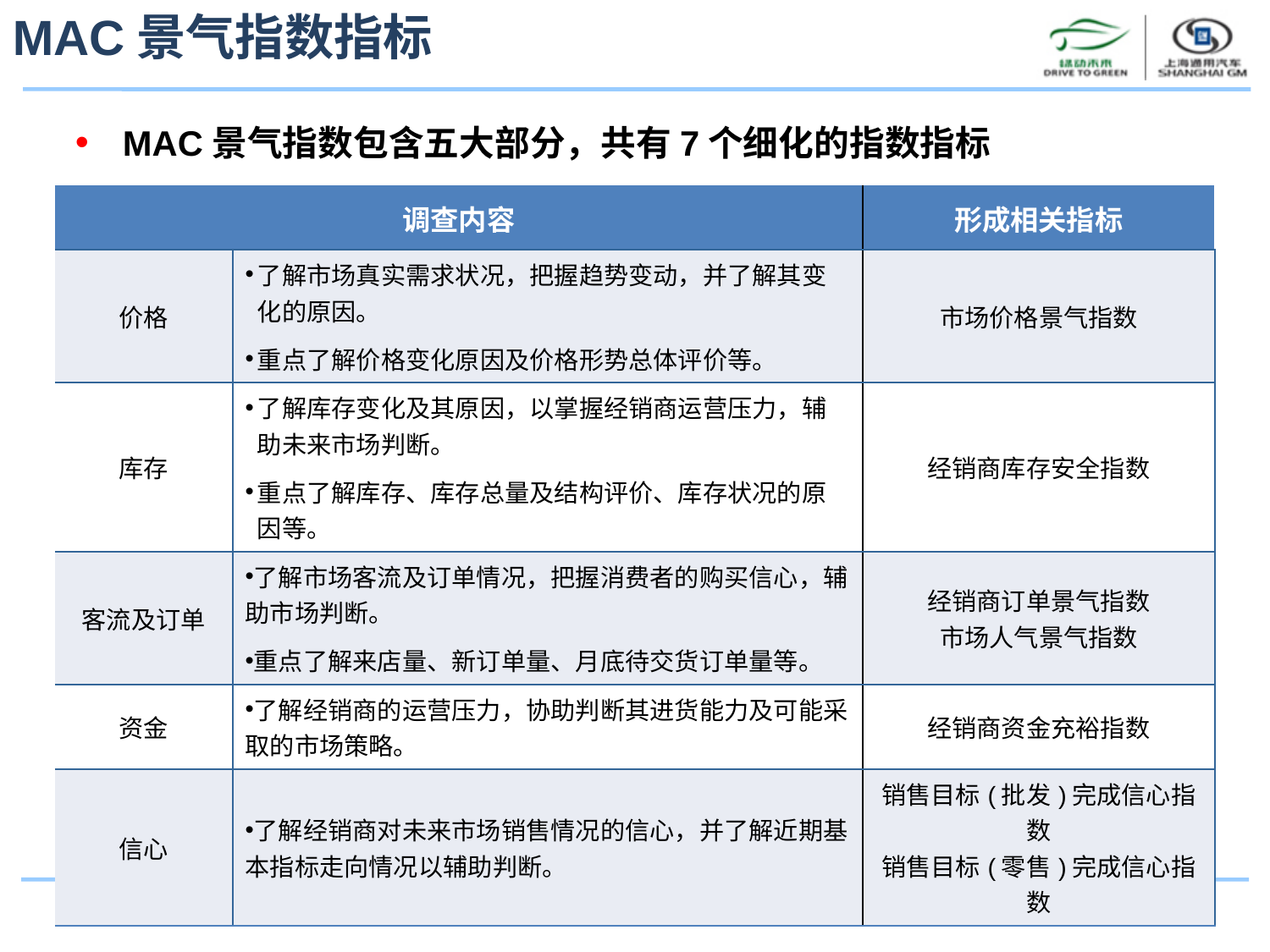

# MAC景气指数指标
MAC景气指数包含五大部分，共有7个细化的指数指标
| 调查内容 |  | 形成相关指标 |
| --- | --- | --- |
| 价格 | 了解市场真实需求状况，把握趋势变动，并了解其变化的原因。 重点了解价格变化原因及价格形势总体评价等。 | 市场价格景气指数 |
| 库存 | 了解库存变化及其原因，以掌握经销商运营压力，辅助未来市场判断。 重点了解库存、库存总量及结构评价、库存状况的原因等。 | 经销商库存安全指数 |
| 客流及订单 | 了解市场客流及订单情况，把握消费者的购买信心，辅助市场判断。 重点了解来店量、新订单量、月底待交货订单量等。 | 经销商订单景气指数 市场人气景气指数 |
| 资金 | 了解经销商的运营压力，协助判断其进货能力及可能采取的市场策略。 | 经销商资金充裕指数 |
| 信心 | 了解经销商对未来市场销售情况的信心，并了解近期基本指标走向情况以辅助判断。 | 销售目标(批发)完成信心指数 销售目标(零售)完成信心指数 |